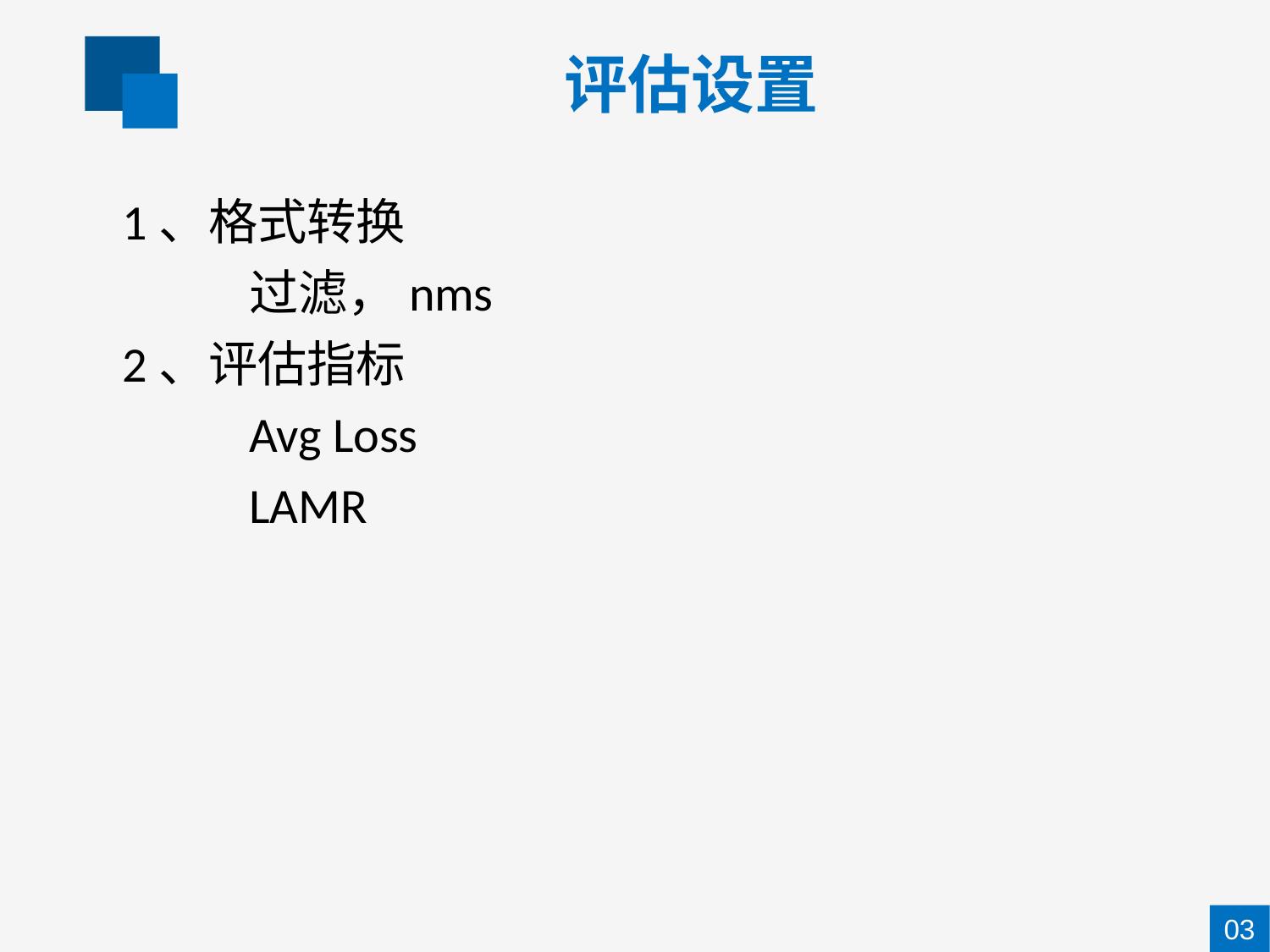

评估设置
1、格式转换
	过滤，nms
2、评估指标
	Avg Loss
	LAMR

03